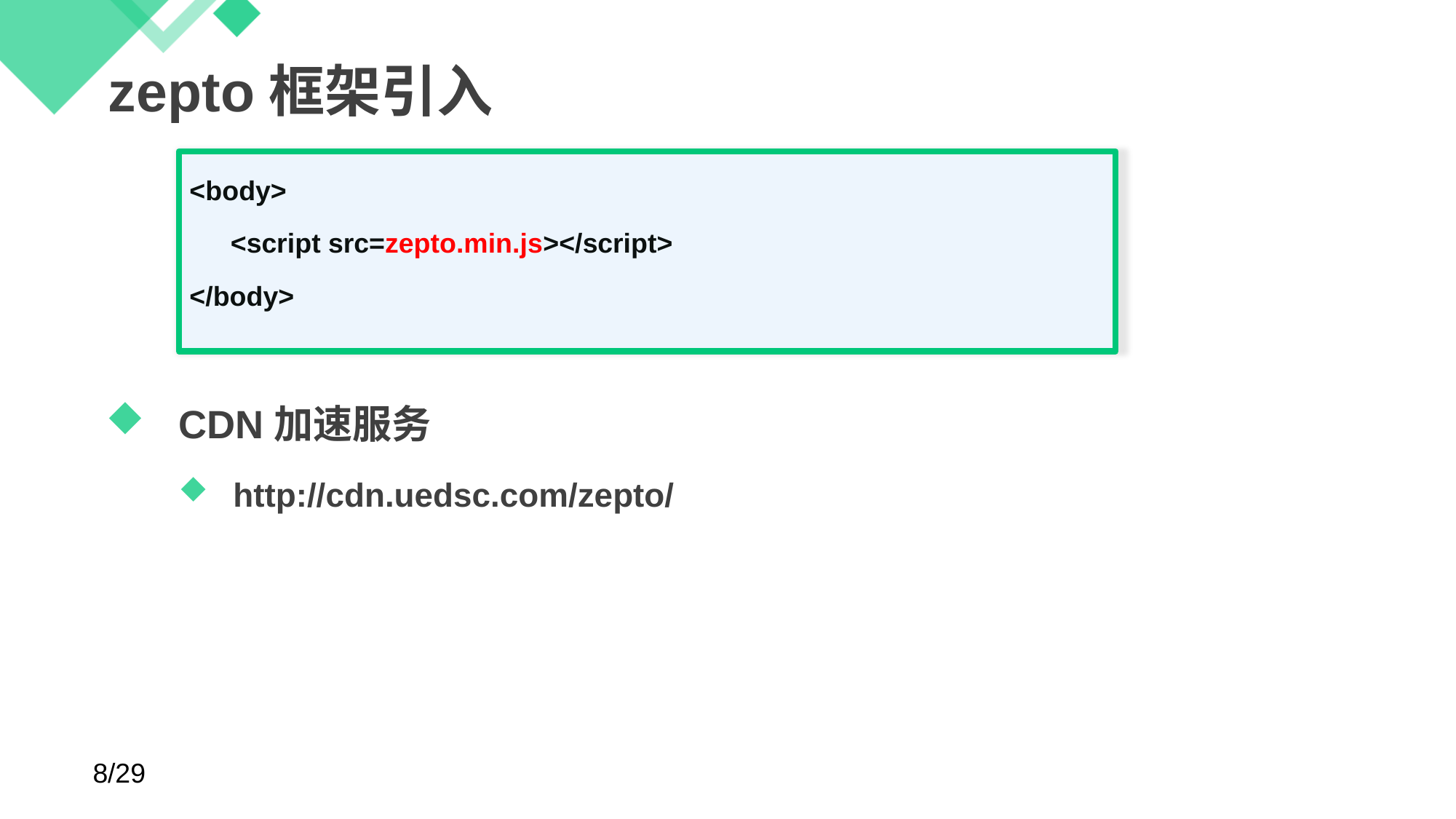

# zepto框架引入
<body>
	<script src=zepto.min.js></script>
</body>

CDN加速服务
http://cdn.uedsc.com/zepto/